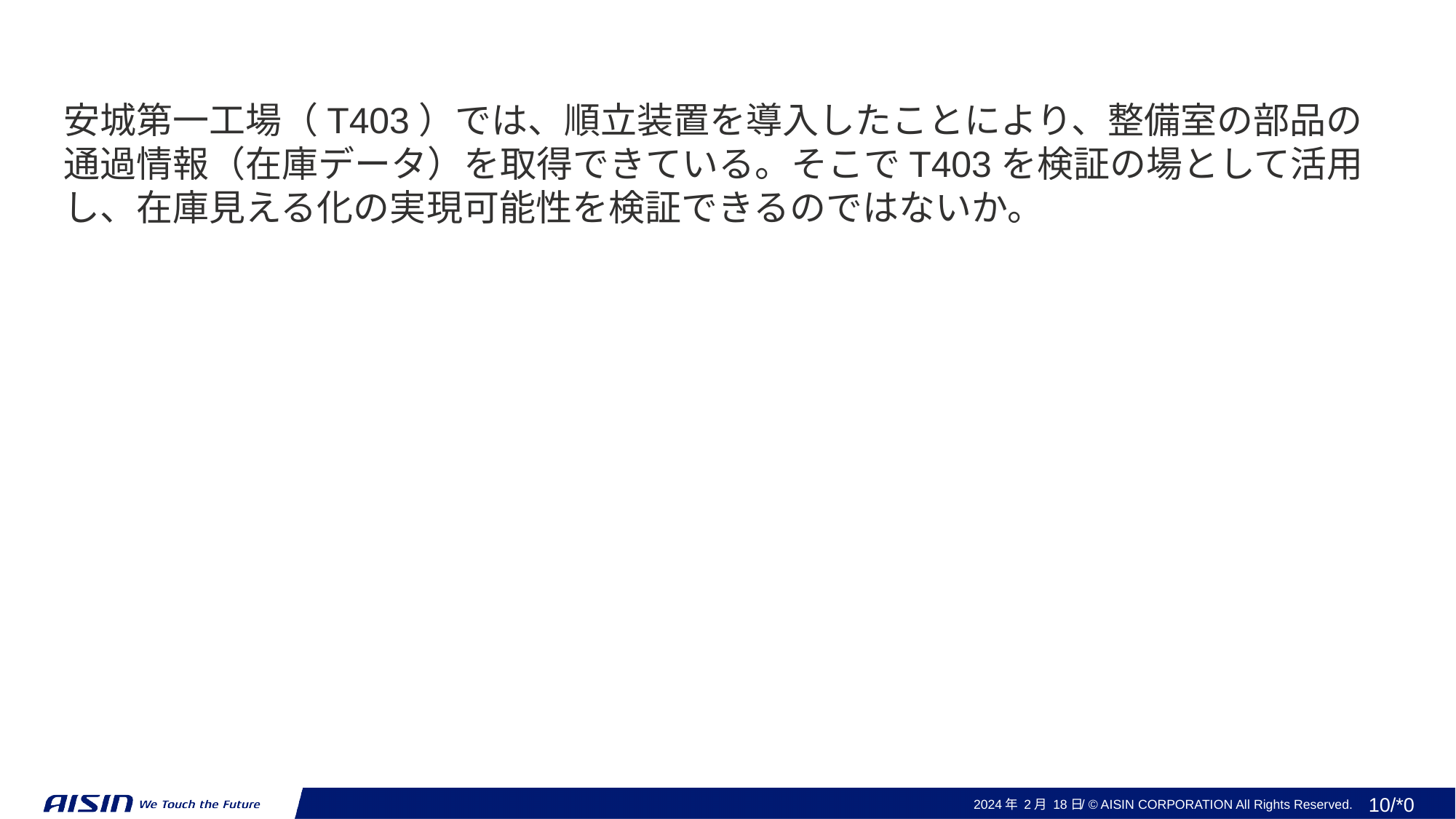

安城第一工場（T403）では、順立装置を導入したことにより、整備室の部品の通過情報（在庫データ）を取得できている。そこでT403を検証の場として活用し、在庫見える化の実現可能性を検証できるのではないか。

2024年 2月 18日